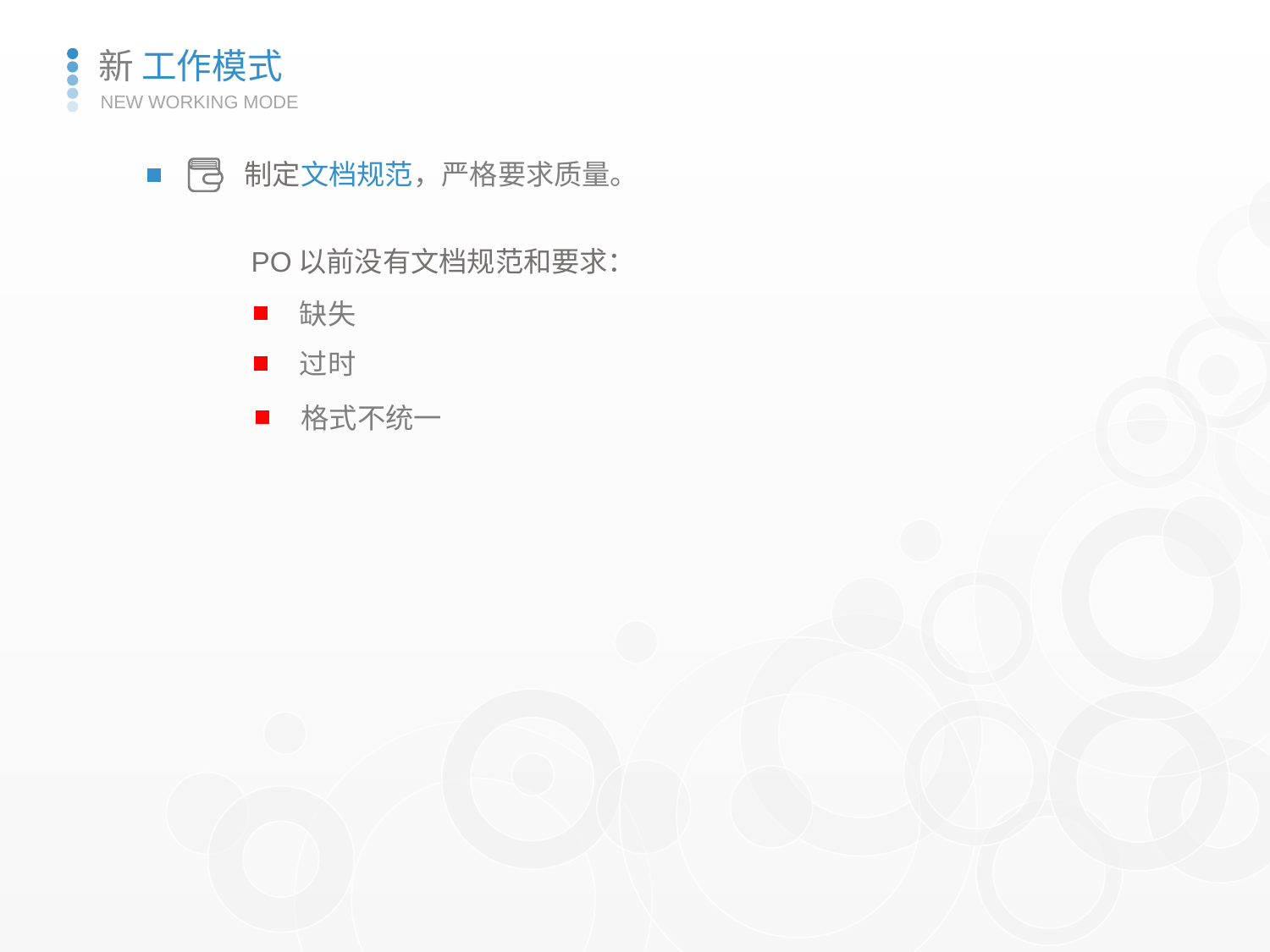

新 工作模式
NEW WORKING MODE
制定文档规范，严格要求质量。

PO以前没有文档规范和要求：
缺失

过时

格式不统一